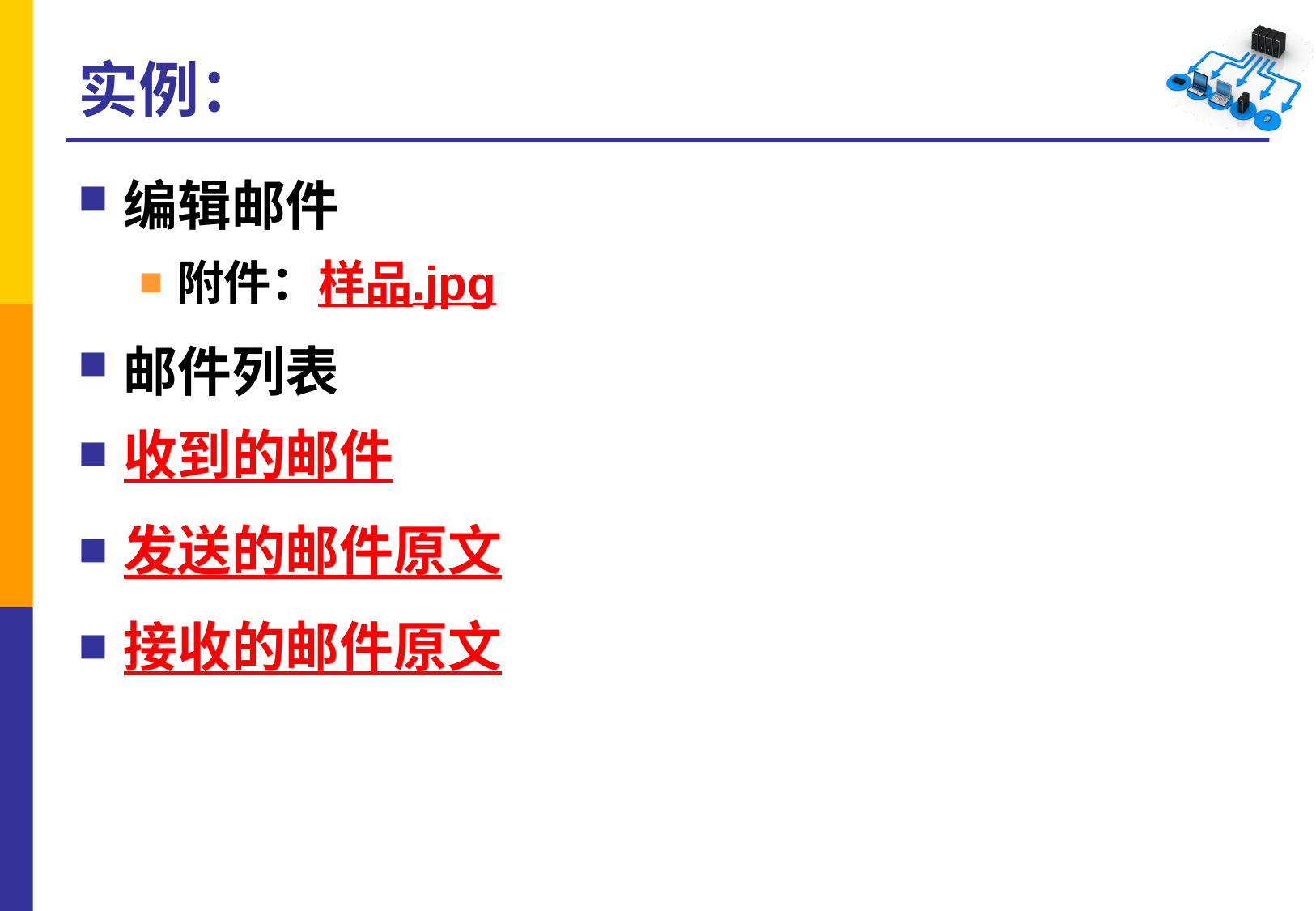

# 实例：
编辑邮件
附件：样品.jpg
邮件列表
收到的邮件
发送的邮件原文
接收的邮件原文